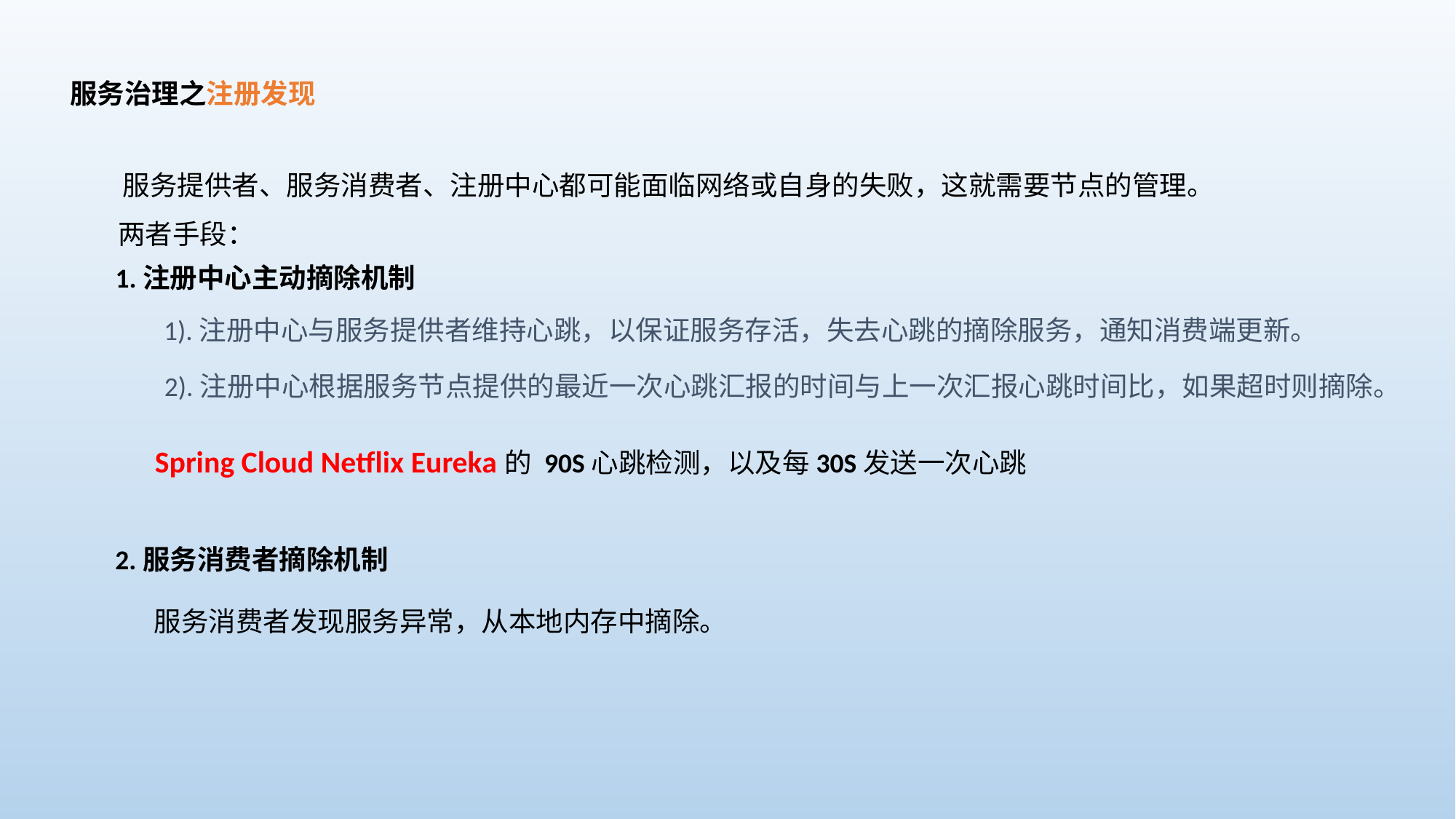

服务治理之注册发现
服务提供者、服务消费者、注册中心都可能面临网络或自身的失败，这就需要节点的管理。
两者手段：
1.注册中心主动摘除机制
1).注册中心与服务提供者维持心跳，以保证服务存活，失去心跳的摘除服务，通知消费端更新。
2).注册中心根据服务节点提供的最近一次心跳汇报的时间与上一次汇报心跳时间比，如果超时则摘除。
Spring Cloud Netflix Eureka的 90S心跳检测，以及每30S发送一次心跳
2.服务消费者摘除机制
服务消费者发现服务异常，从本地内存中摘除。